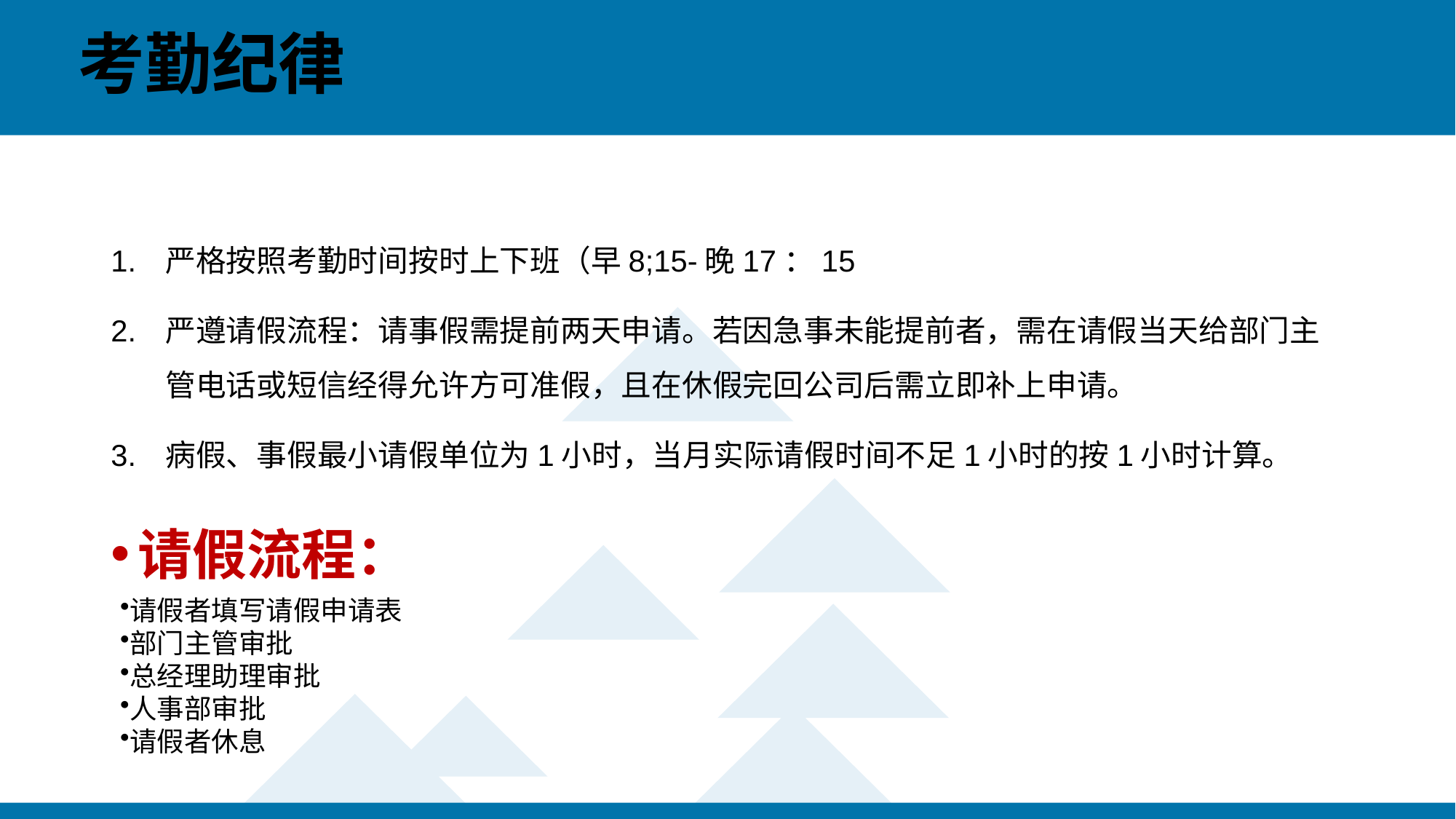

# 考勤纪律
严格按照考勤时间按时上下班（早8;15-晚17：15
严遵请假流程：请事假需提前两天申请。若因急事未能提前者，需在请假当天给部门主管电话或短信经得允许方可准假，且在休假完回公司后需立即补上申请。
病假、事假最小请假单位为1小时，当月实际请假时间不足1小时的按1小时计算。
请假流程：

请假者填写请假申请表
部门主管审批
总经理助理审批
人事部审批
请假者休息